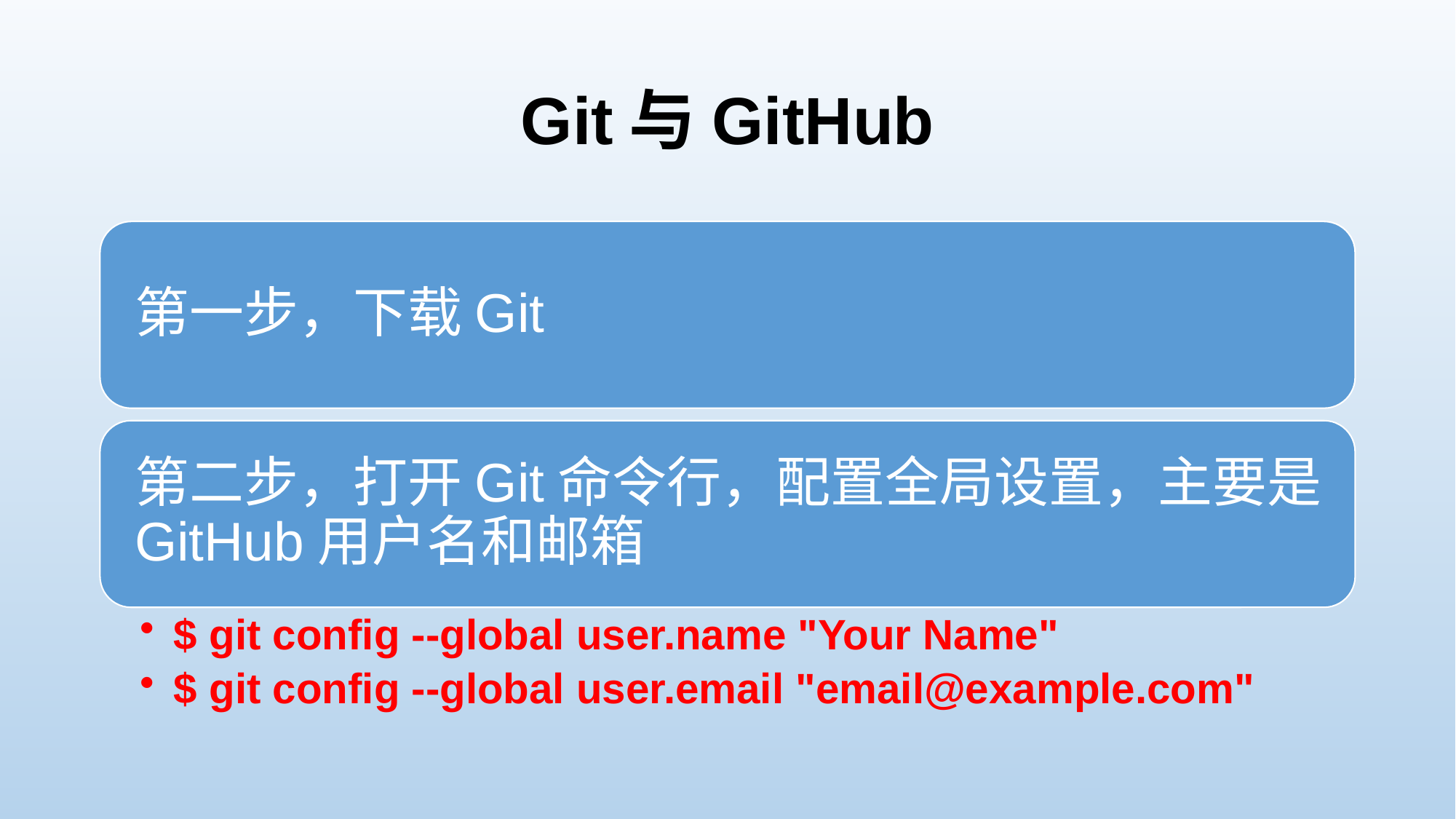

# Git与GitHub
第一步，下载Git
第二步，打开Git命令行，配置全局设置，主要是GitHub用户名和邮箱
$ git config --global user.name "Your Name"
$ git config --global user.email "email@example.com"